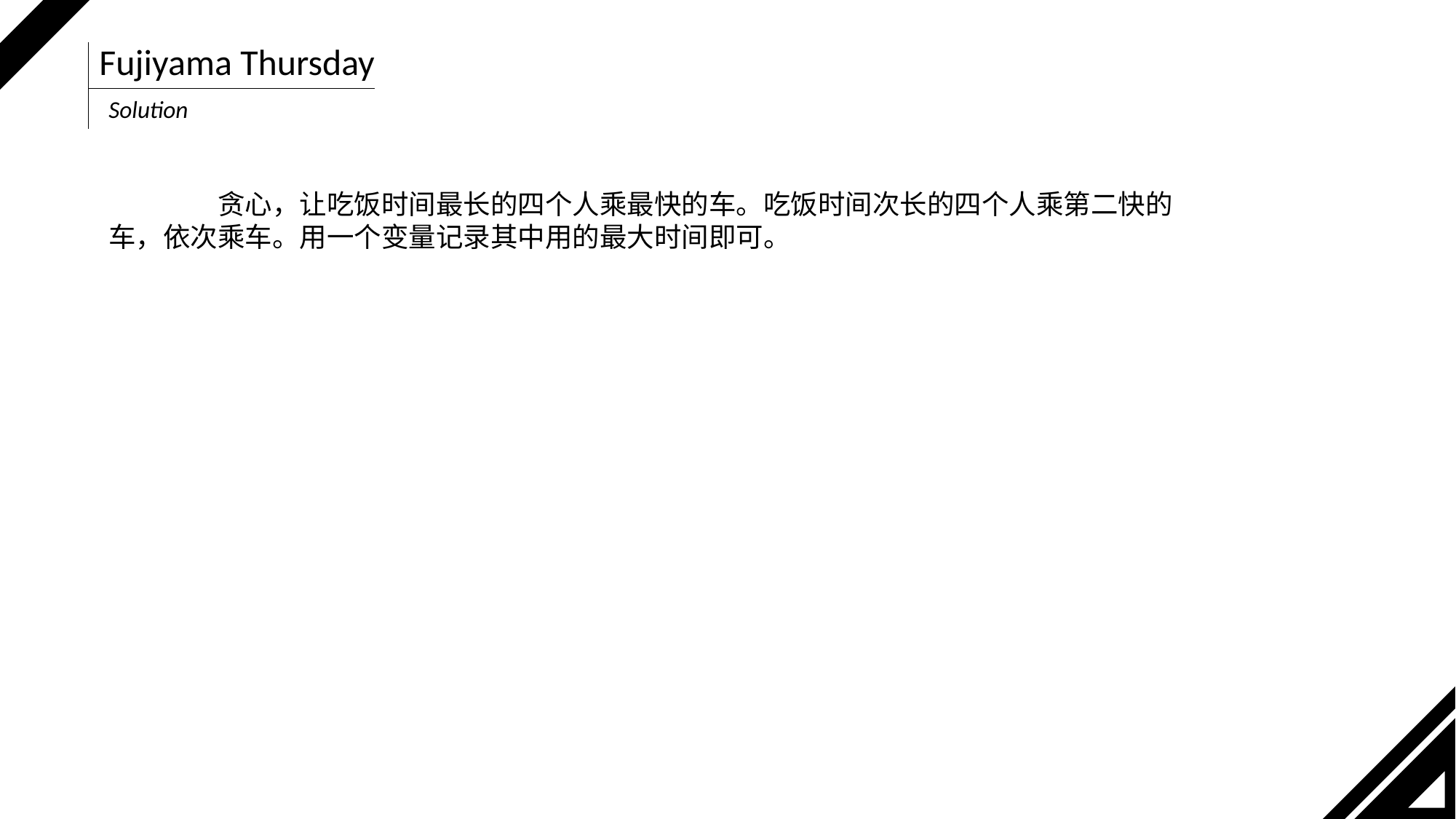

Fujiyama Thursday
Solution
	贪心，让吃饭时间最长的四个人乘最快的车。吃饭时间次长的四个人乘第二快的车，依次乘车。用一个变量记录其中用的最大时间即可。